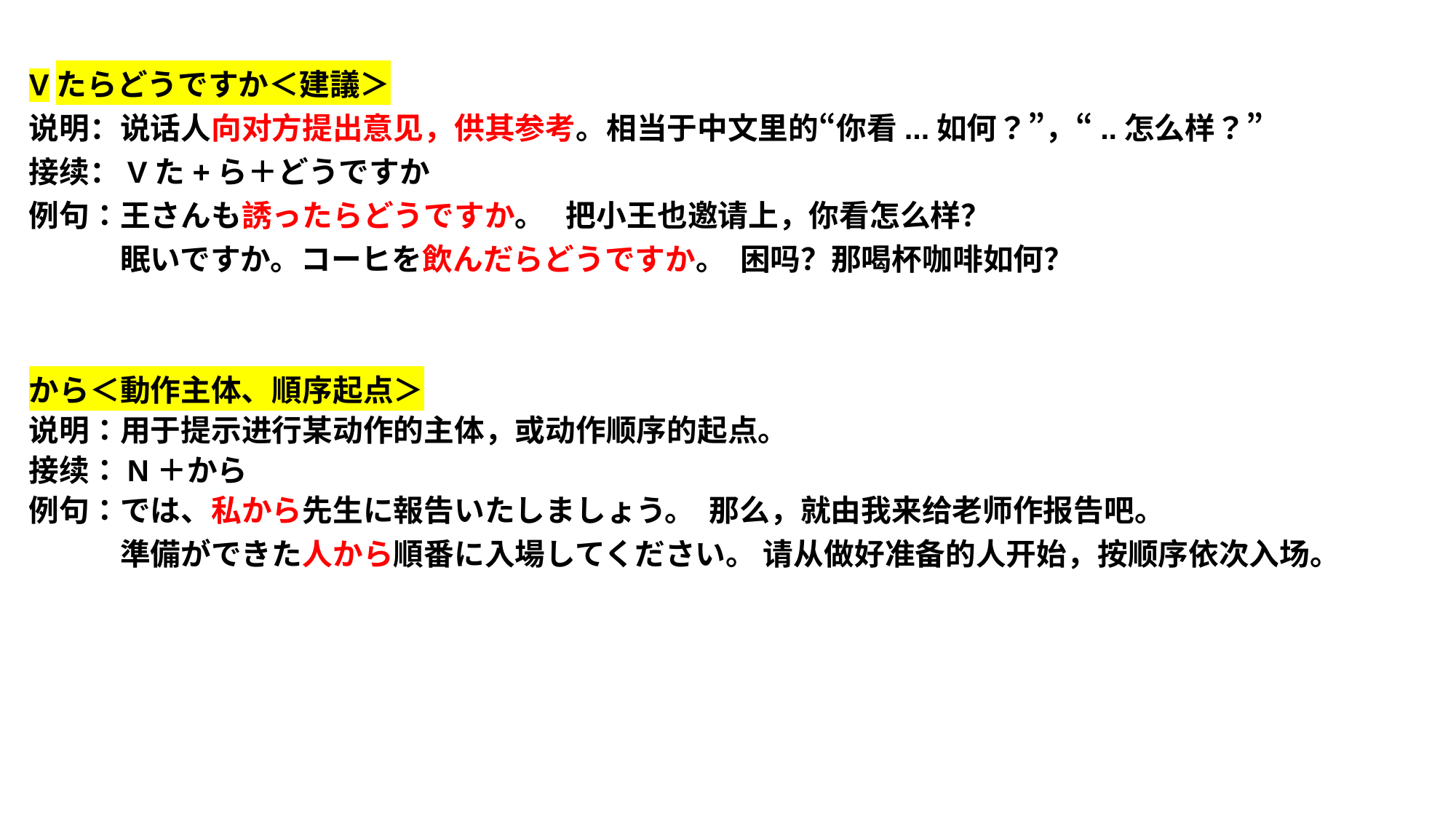

Vたらどうですか＜建議＞
说明：说话人向对方提出意见，供其参考。相当于中文里的“你看...如何？”，“..怎么样？”
接续：Vた+ら＋どうですか
例句：王さんも誘ったらどうですか。   把小王也邀请上，你看怎么样？
　　　眠いですか。コーヒを飲んだらどうですか。  困吗？那喝杯咖啡如何？

から＜動作主体、順序起点＞
说明：用于提示进行某动作的主体，或动作顺序的起点。
接续：N＋から
例句：では、私から先生に報告いたしましょう。  那么，就由我来给老师作报告吧。
　　　準備ができた人から順番に入場してください。 请从做好准备的人开始，按顺序依次入场。